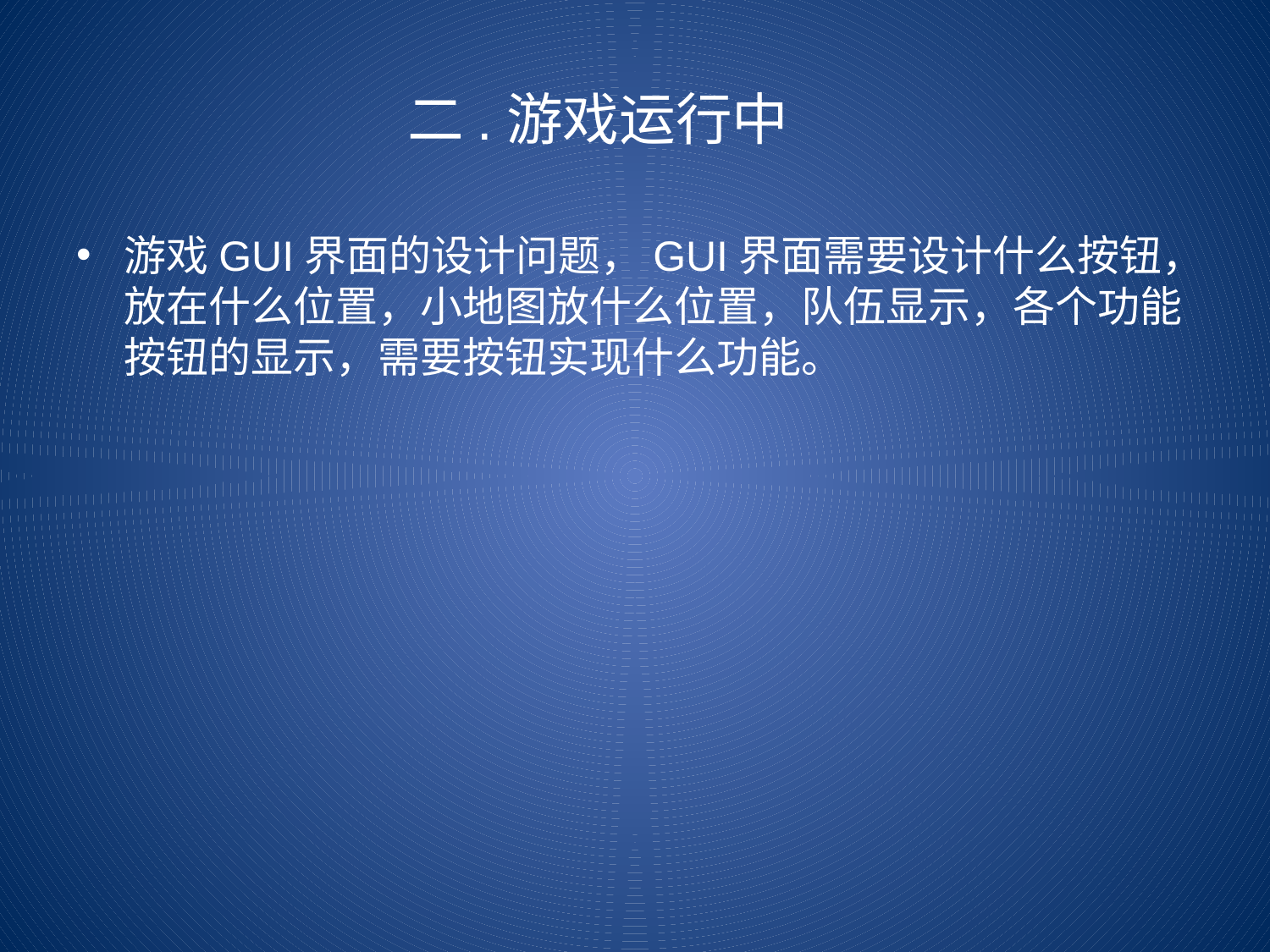

# 二.游戏运行中
游戏GUI界面的设计问题，GUI界面需要设计什么按钮，放在什么位置，小地图放什么位置，队伍显示，各个功能按钮的显示，需要按钮实现什么功能。